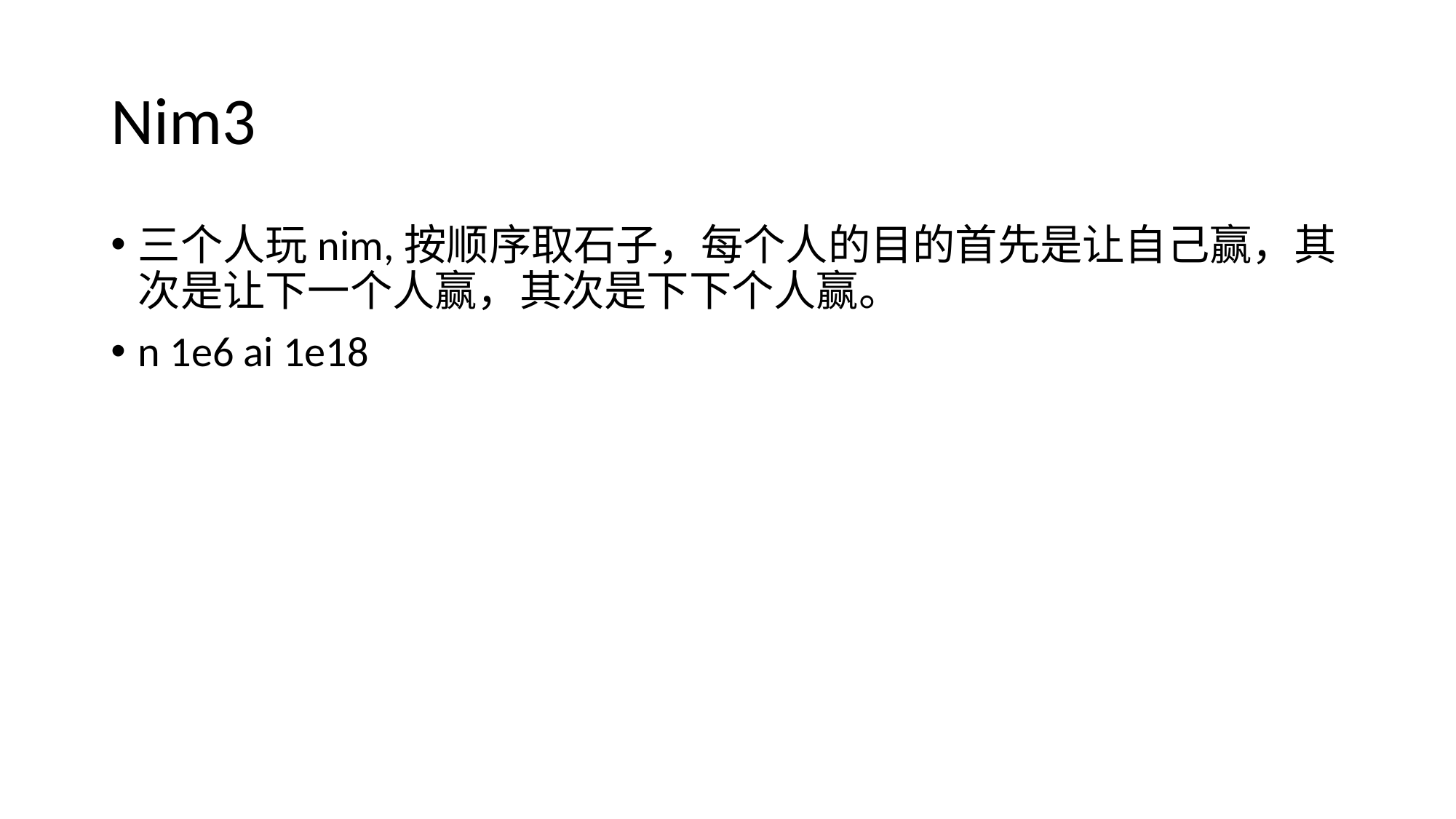

# Nim3
三个人玩nim,按顺序取石子，每个人的目的首先是让自己赢，其次是让下一个人赢，其次是下下个人赢。
n 1e6 ai 1e18